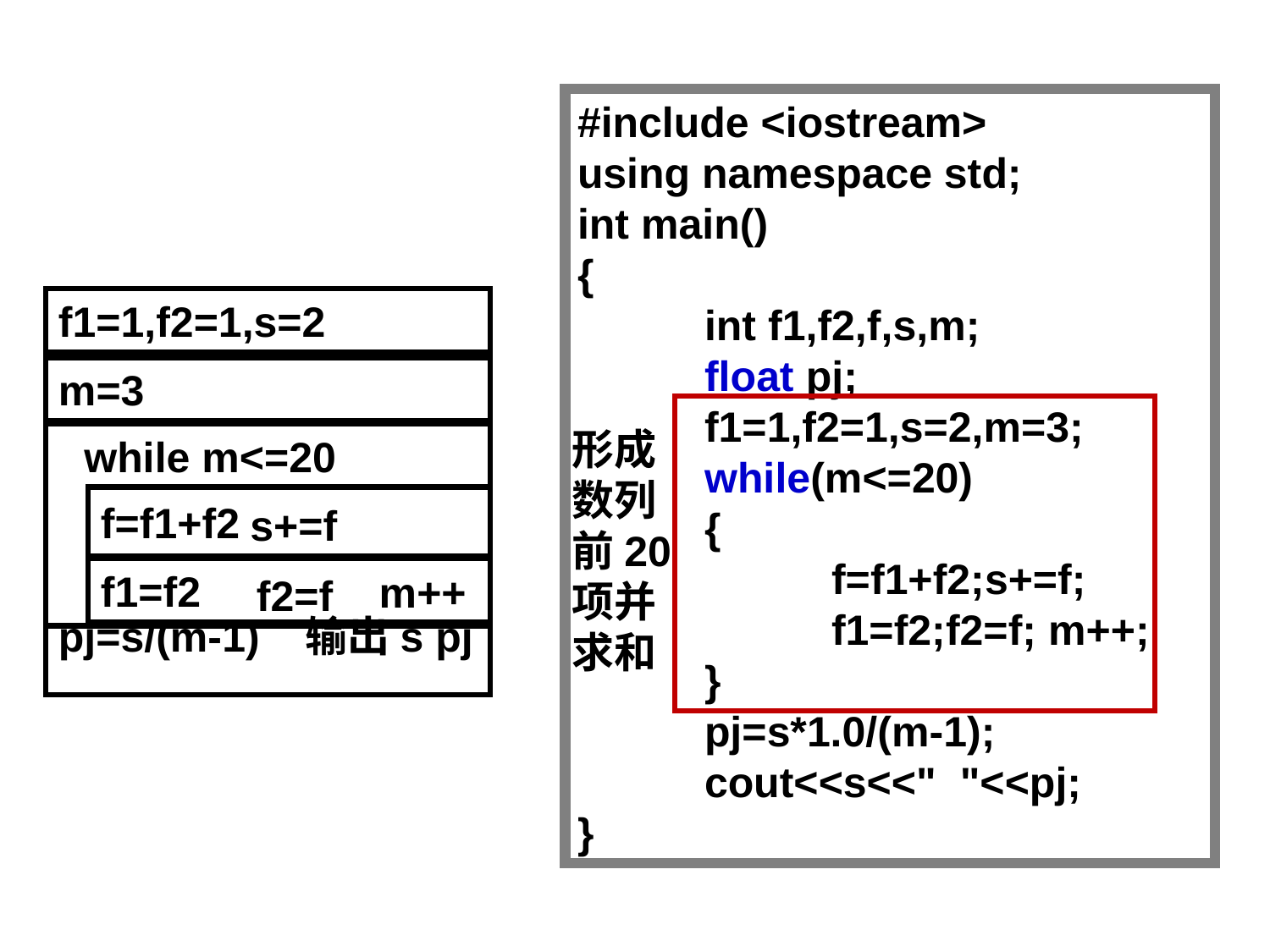

#include <iostream>
using namespace std;
int main()
{
	int f1,f2,f,s,m;
	float pj;
	f1=1,f2=1,s=2,m=3;
	while(m<=20)
	{
		f=f1+f2;s+=f;
		f1=f2;f2=f; m++;
	}
	pj=s*1.0/(m-1);
	cout<<s<<"  "<<pj;
}
f1=1,f2=1,s=2
m=3

形成数列前20项并求和
while m<=20

f=f1+f2
s+=f
f1=f2
f2=f
m++
pj=s/(m-1)   输出s pj